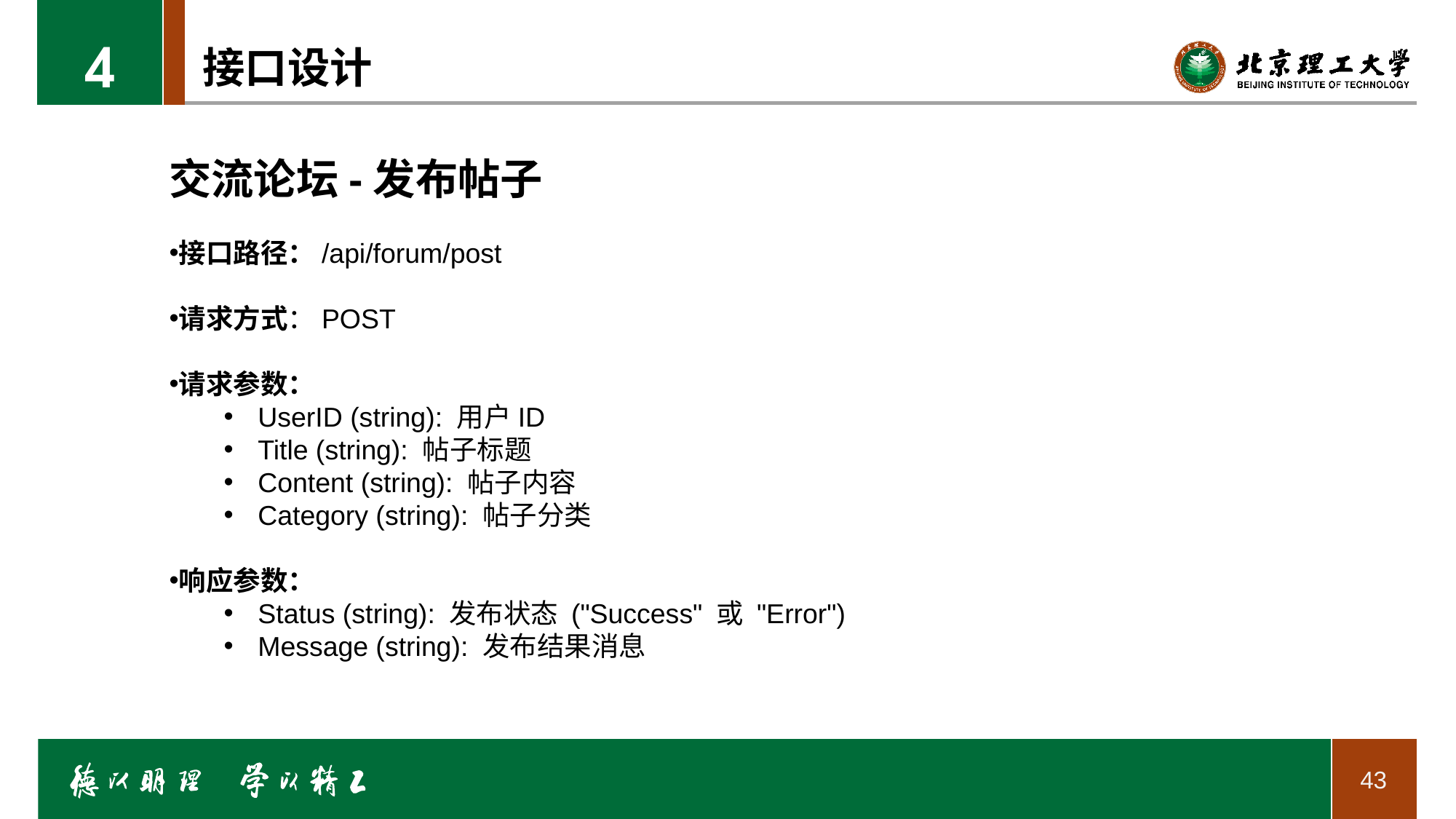

4
# 接口设计
交流论坛-发布帖子

接口路径：/api/forum/post

请求方式：POST

请求参数：
UserID (string): 用户ID
Title (string): 帖子标题
Content (string): 帖子内容
Category (string): 帖子分类

响应参数：
Status (string): 发布状态 ("Success" 或 "Error")
Message (string): 发布结果消息